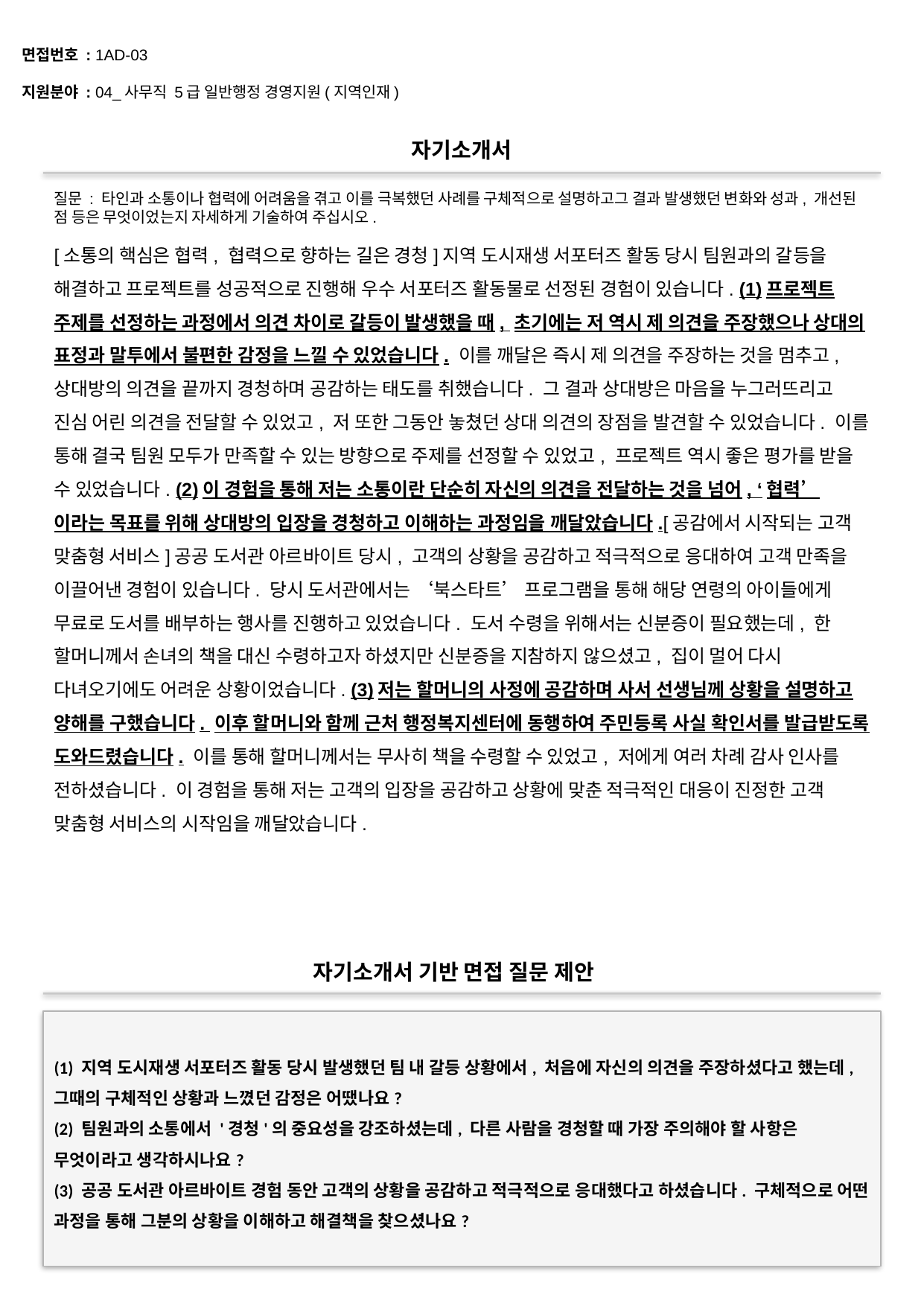

면접번호 : 1AD-03

지원분야 : 04_사무직 5급 일반행정 경영지원(지역인재)
#

자기소개서

질문 : 타인과 소통이나 협력에 어려움을 겪고 이를 극복했던 사례를 구체적으로 설명하고그 결과 발생했던 변화와 성과, 개선된 점 등은 무엇이었는지 자세하게 기술하여 주십시오.

[소통의 핵심은 협력, 협력으로 향하는 길은 경청]지역 도시재생 서포터즈 활동 당시 팀원과의 갈등을 해결하고 프로젝트를 성공적으로 진행해 우수 서포터즈 활동물로 선정된 경험이 있습니다. (1)프로젝트 주제를 선정하는 과정에서 의견 차이로 갈등이 발생했을 때, 초기에는 저 역시 제 의견을 주장했으나 상대의 표정과 말투에서 불편한 감정을 느낄 수 있었습니다. 이를 깨달은 즉시 제 의견을 주장하는 것을 멈추고, 상대방의 의견을 끝까지 경청하며 공감하는 태도를 취했습니다. 그 결과 상대방은 마음을 누그러뜨리고 진심 어린 의견을 전달할 수 있었고, 저 또한 그동안 놓쳤던 상대 의견의 장점을 발견할 수 있었습니다. 이를 통해 결국 팀원 모두가 만족할 수 있는 방향으로 주제를 선정할 수 있었고, 프로젝트 역시 좋은 평가를 받을 수 있었습니다. (2)이 경험을 통해 저는 소통이란 단순히 자신의 의견을 전달하는 것을 넘어, ‘협력’이라는 목표를 위해 상대방의 입장을 경청하고 이해하는 과정임을 깨달았습니다.[공감에서 시작되는 고객 맞춤형 서비스]공공 도서관 아르바이트 당시, 고객의 상황을 공감하고 적극적으로 응대하여 고객 만족을 이끌어낸 경험이 있습니다. 당시 도서관에서는 ‘북스타트’ 프로그램을 통해 해당 연령의 아이들에게 무료로 도서를 배부하는 행사를 진행하고 있었습니다. 도서 수령을 위해서는 신분증이 필요했는데, 한 할머니께서 손녀의 책을 대신 수령하고자 하셨지만 신분증을 지참하지 않으셨고, 집이 멀어 다시 다녀오기에도 어려운 상황이었습니다. (3)저는 할머니의 사정에 공감하며 사서 선생님께 상황을 설명하고 양해를 구했습니다. 이후 할머니와 함께 근처 행정복지센터에 동행하여 주민등록 사실 확인서를 발급받도록 도와드렸습니다. 이를 통해 할머니께서는 무사히 책을 수령할 수 있었고, 저에게 여러 차례 감사 인사를 전하셨습니다. 이 경험을 통해 저는 고객의 입장을 공감하고 상황에 맞춘 적극적인 대응이 진정한 고객 맞춤형 서비스의 시작임을 깨달았습니다.

자기소개서 기반 면접 질문 제안

(1) 지역 도시재생 서포터즈 활동 당시 발생했던 팀 내 갈등 상황에서, 처음에 자신의 의견을 주장하셨다고 했는데, 그때의 구체적인 상황과 느꼈던 감정은 어땠나요?
(2) 팀원과의 소통에서 '경청'의 중요성을 강조하셨는데, 다른 사람을 경청할 때 가장 주의해야 할 사항은 무엇이라고 생각하시나요?
(3) 공공 도서관 아르바이트 경험 동안 고객의 상황을 공감하고 적극적으로 응대했다고 하셨습니다. 구체적으로 어떤 과정을 통해 그분의 상황을 이해하고 해결책을 찾으셨나요?